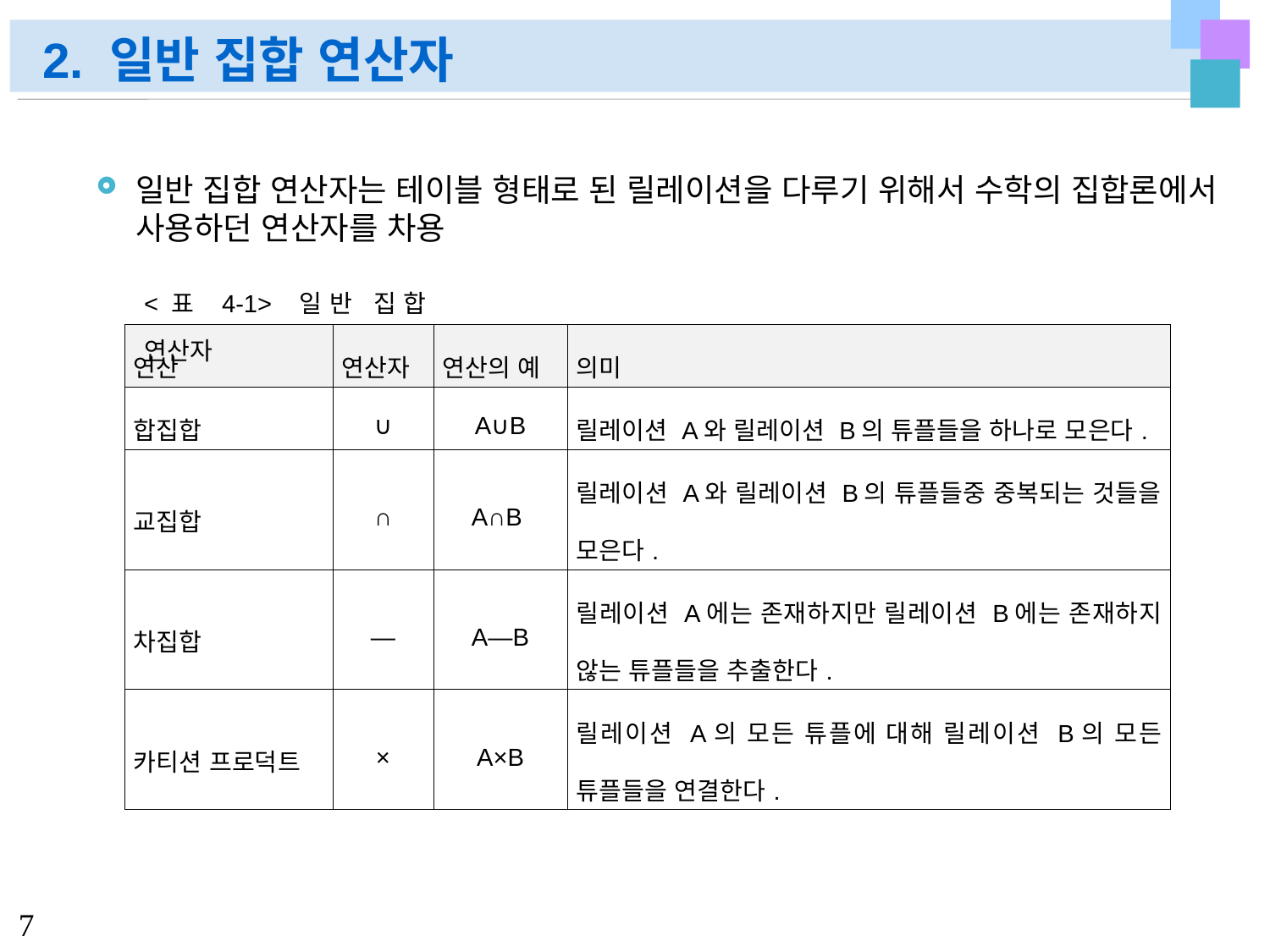

# 2. 일반 집합 연산자

일반 집합 연산자는 테이블 형태로 된 릴레이션을 다루기 위해서 수학의 집합론에서 사용하던 연산자를 차용

<표 4-1> 일반 집합 연산자
| 연산 | 연산자 | 연산의 예 | 의미 |
| --- | --- | --- | --- |
| 합집합 | ∪ | A∪B | 릴레이션 A와 릴레이션 B의 튜플들을 하나로 모은다. |
| 교집합 | ∩ | A∩B | 릴레이션 A와 릴레이션 B의 튜플들중 중복되는 것들을 모은다. |
| 차집합 | ― | A―B | 릴레이션 A에는 존재하지만 릴레이션 B에는 존재하지 않는 튜플들을 추출한다. |
| 카티션 프로덕트 | × | A×B | 릴레이션 A의 모든 튜플에 대해 릴레이션 B의 모든 튜플들을 연결한다. |